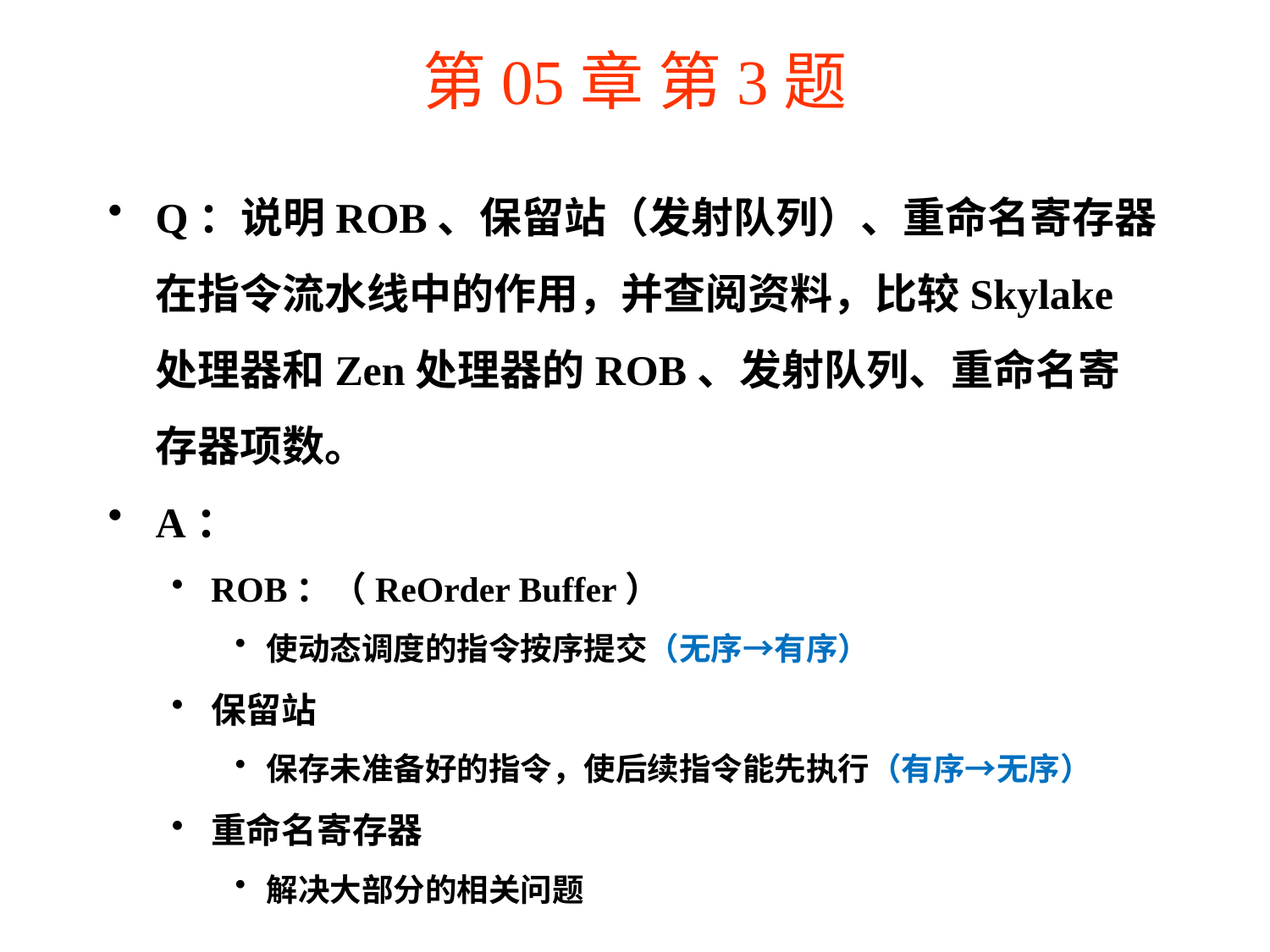

# 第05章 第3题
Q：说明ROB、保留站（发射队列）、重命名寄存器在指令流水线中的作用，并查阅资料，比较Skylake处理器和Zen处理器的ROB、发射队列、重命名寄存器项数。
A：
ROB：（ReOrder Buffer）
使动态调度的指令按序提交（无序→有序）
保留站
保存未准备好的指令，使后续指令能先执行（有序→无序）
重命名寄存器
解决大部分的相关问题